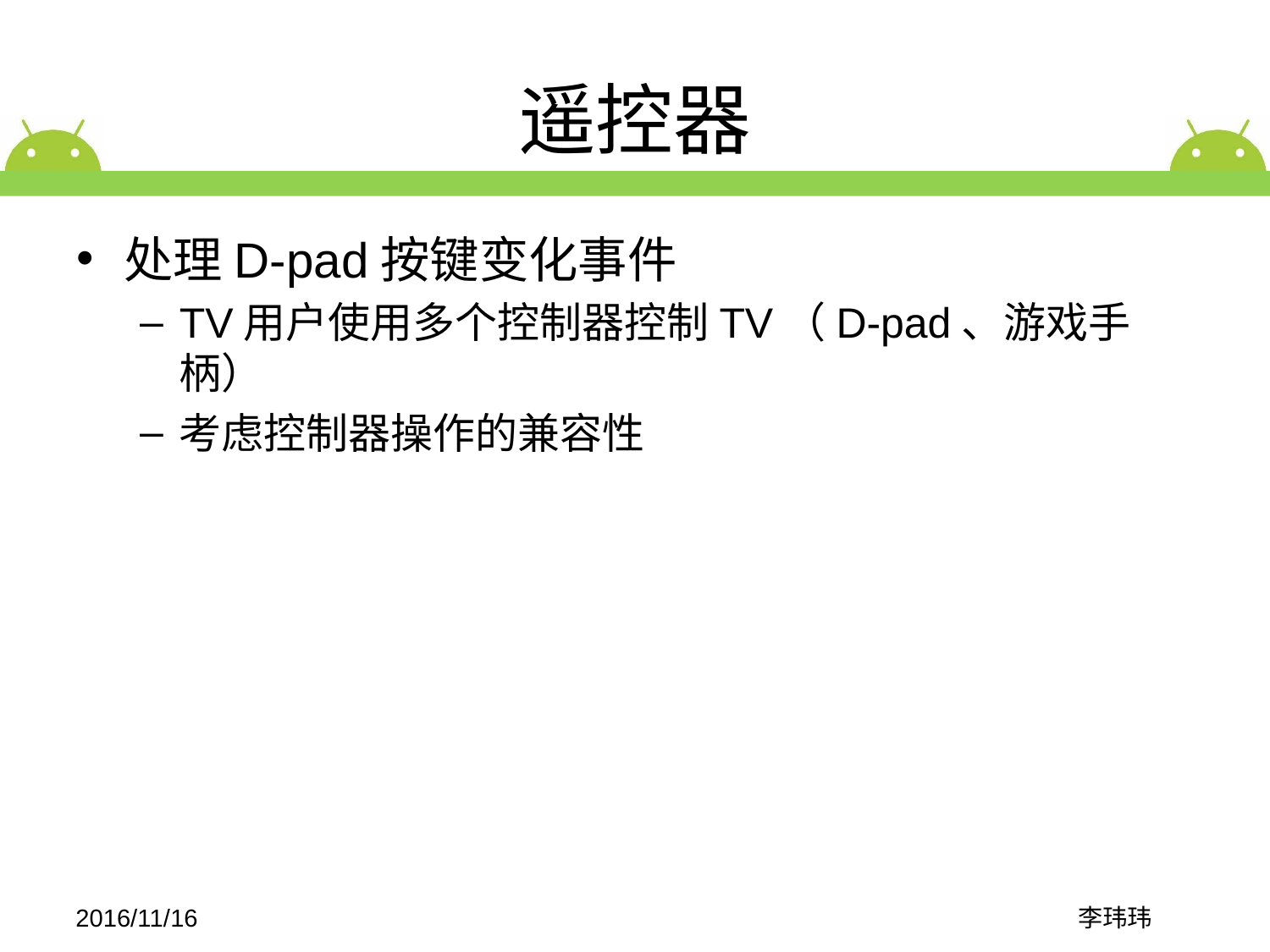

# 遥控器
处理D-pad按键变化事件
TV用户使用多个控制器控制TV（D-pad、游戏手柄）
考虑控制器操作的兼容性